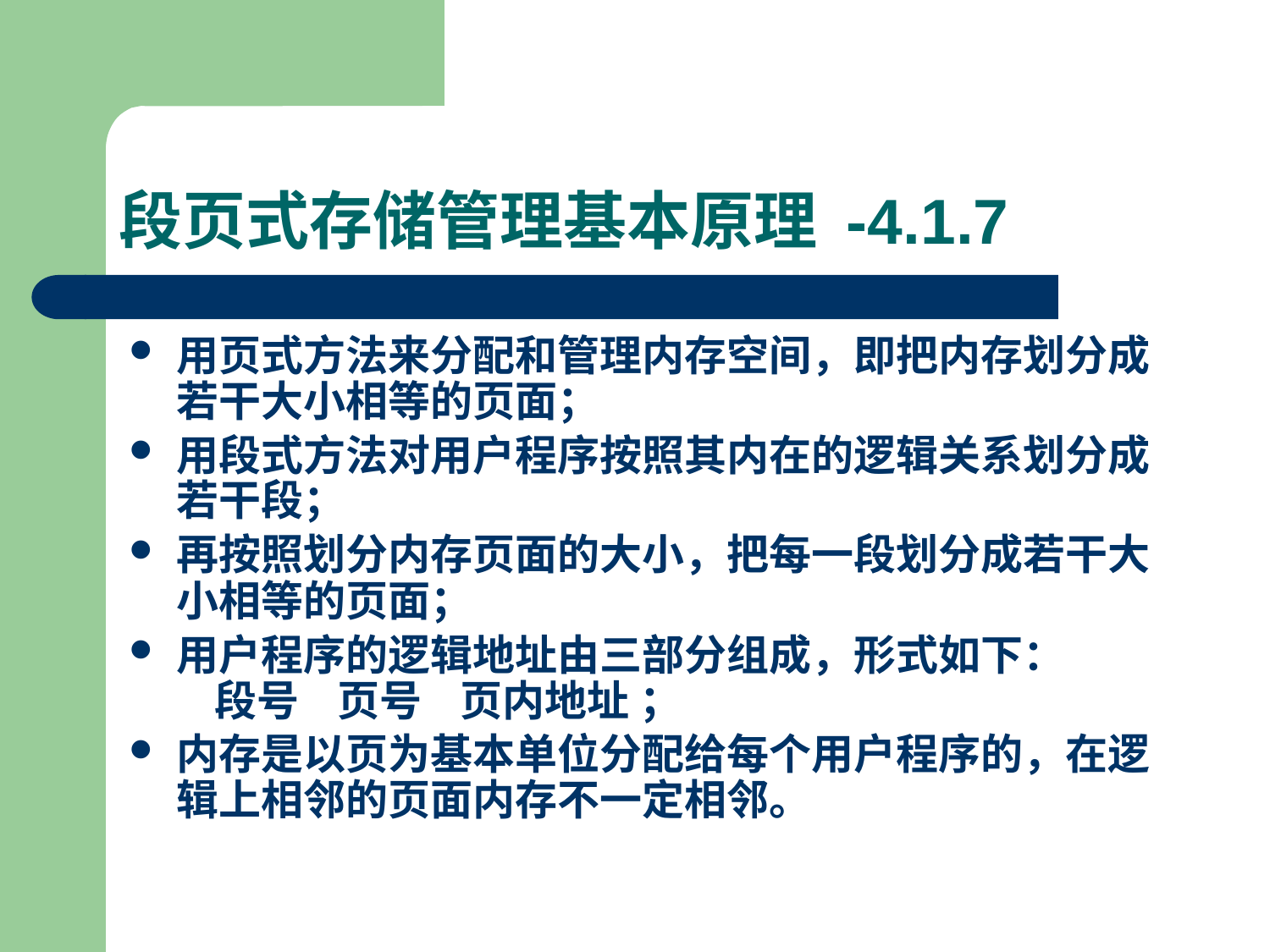

# 段页式存储管理基本原理 -4.1.7
用页式方法来分配和管理内存空间，即把内存划分成若干大小相等的页面；
用段式方法对用户程序按照其内在的逻辑关系划分成若干段；
再按照划分内存页面的大小，把每一段划分成若干大小相等的页面；
用户程序的逻辑地址由三部分组成，形式如下： 
    段号    页号    页内地址 ；
内存是以页为基本单位分配给每个用户程序的，在逻辑上相邻的页面内存不一定相邻。